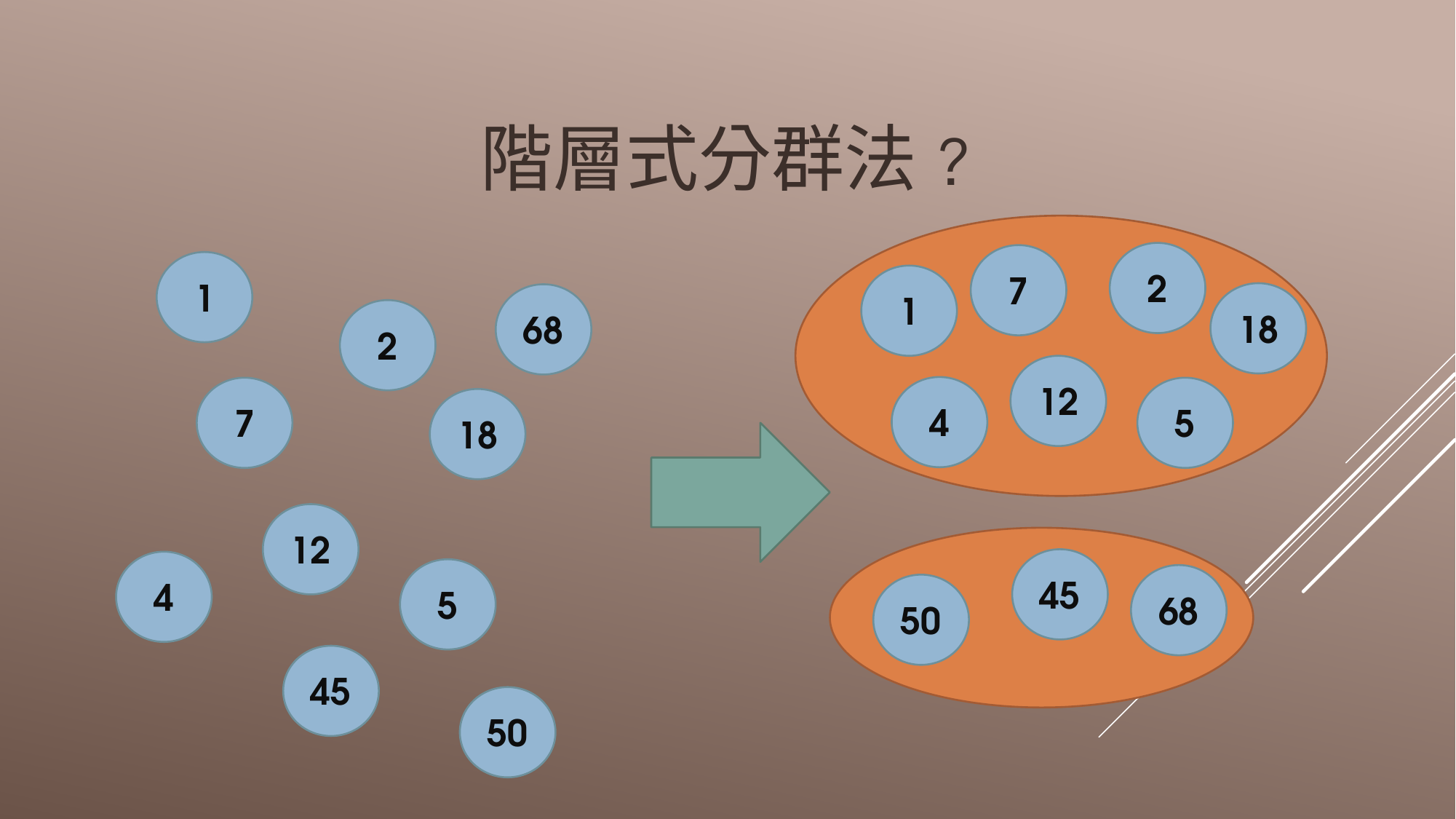

階層式分群法?

2
7
1
1
18
68
2
12
4
7
5
18

12

45
4
5
68
50
45
50